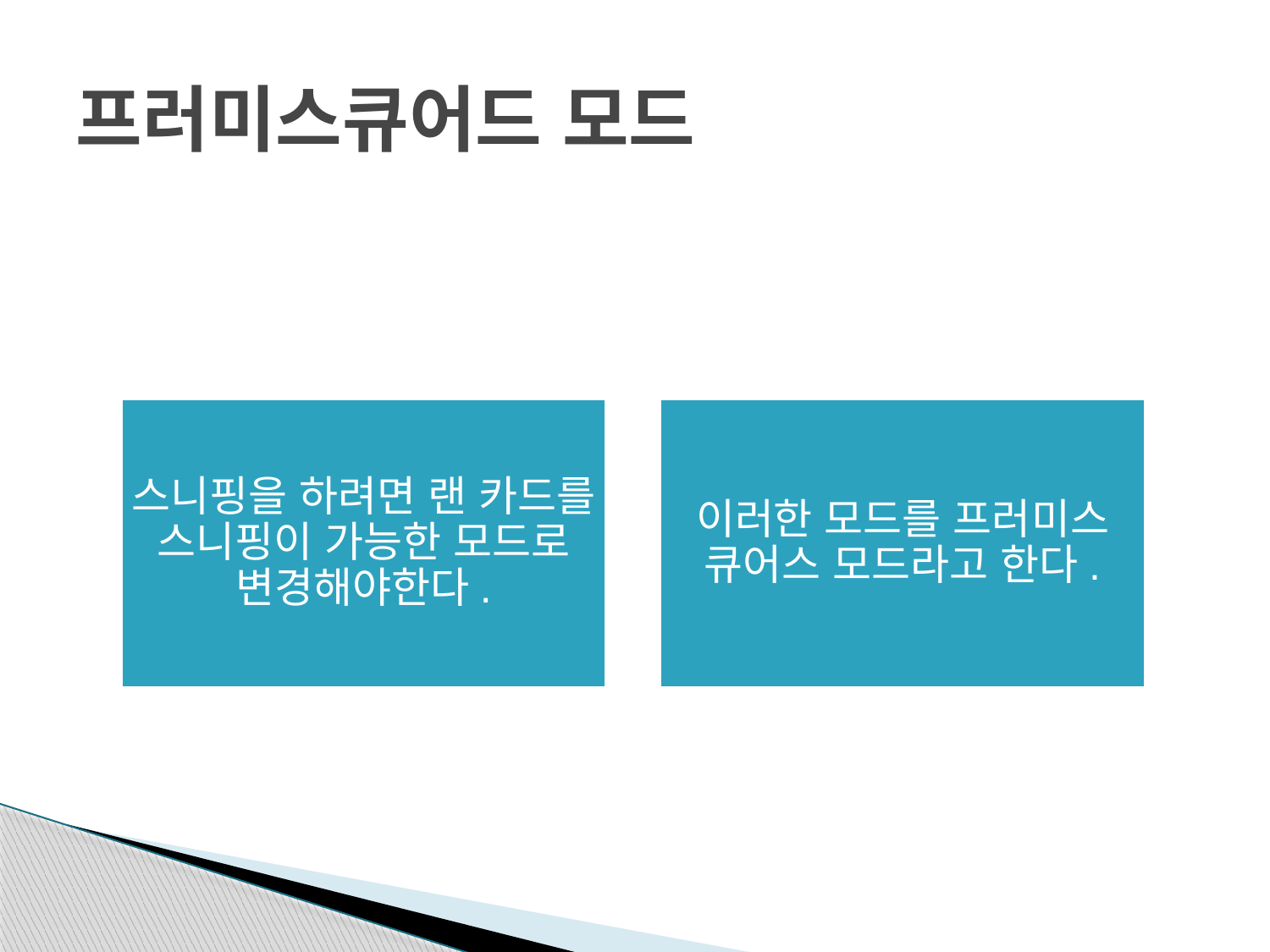

# 프러미스큐어드 모드
스니핑을 하려면 랜 카드를 스니핑이 가능한 모드로 변경해야한다.
이러한 모드를 프러미스 큐어스 모드라고 한다.